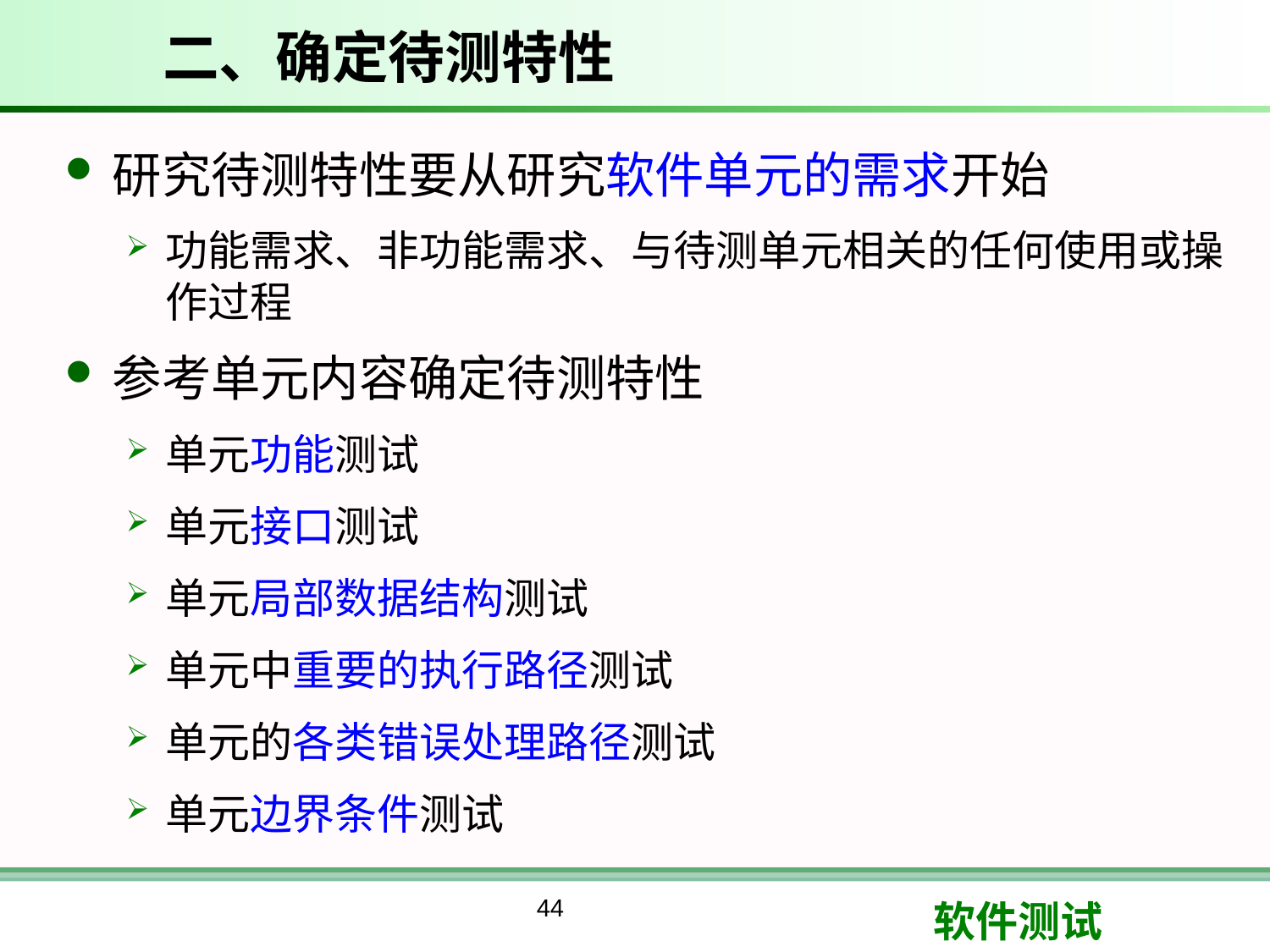

# 二、确定待测特性
研究待测特性要从研究软件单元的需求开始
功能需求、非功能需求、与待测单元相关的任何使用或操作过程
参考单元内容确定待测特性
单元功能测试
单元接口测试
单元局部数据结构测试
单元中重要的执行路径测试
单元的各类错误处理路径测试
单元边界条件测试

44